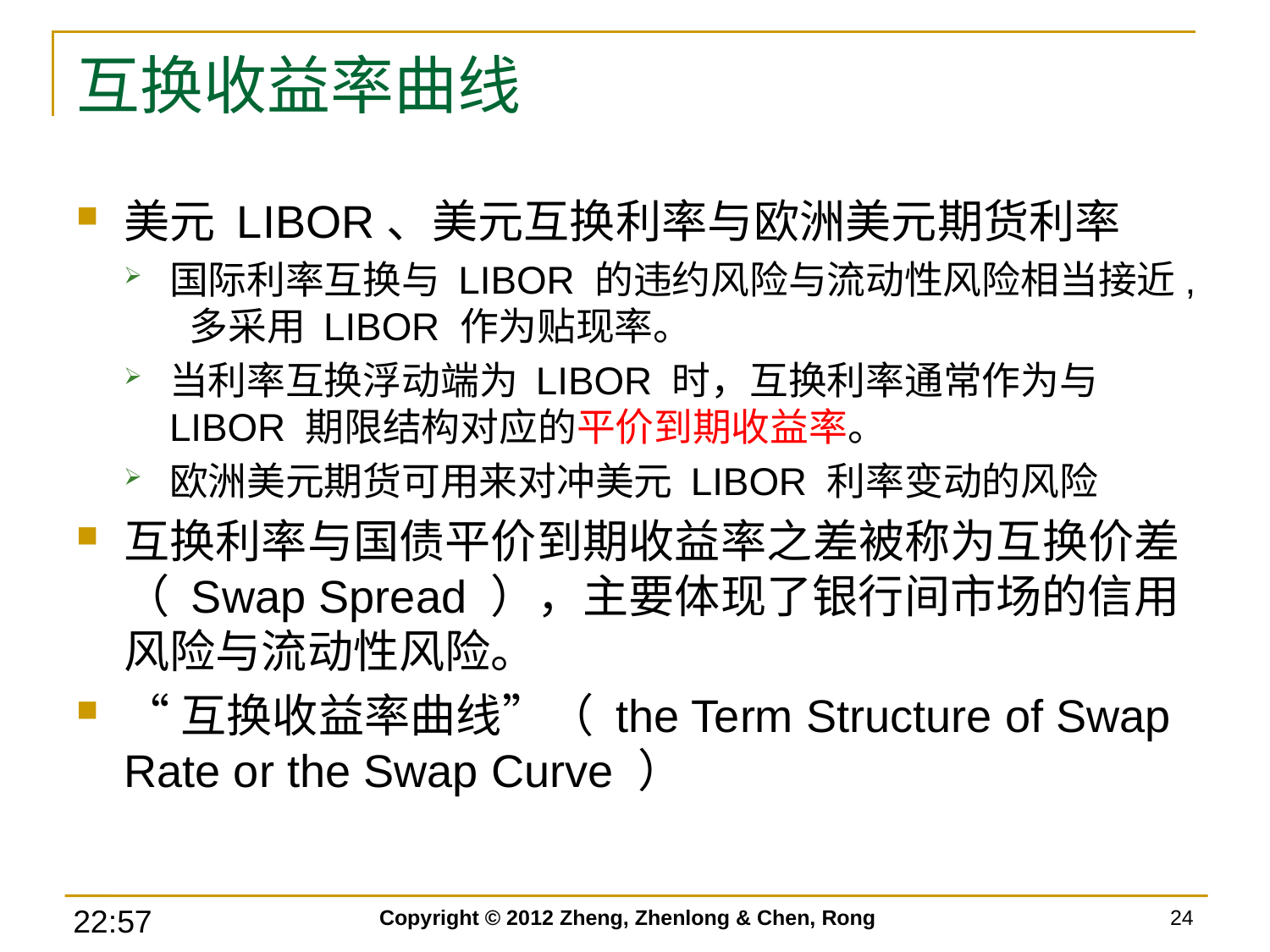

# 互换收益率曲线
美元 LIBOR、美元互换利率与欧洲美元期货利率
国际利率互换与 LIBOR 的违约风险与流动性风险相当接近, 多采用 LIBOR 作为贴现率。
当利率互换浮动端为 LIBOR 时，互换利率通常作为与 LIBOR 期限结构对应的平价到期收益率。
欧洲美元期货可用来对冲美元 LIBOR 利率变动的风险
互换利率与国债平价到期收益率之差被称为互换价差（ Swap Spread ），主要体现了银行间市场的信用风险与流动性风险。
“互换收益率曲线”（ the Term Structure of Swap Rate or the Swap Curve ）
Copyright © 2012 Zheng, Zhenlong & Chen, Rong
24